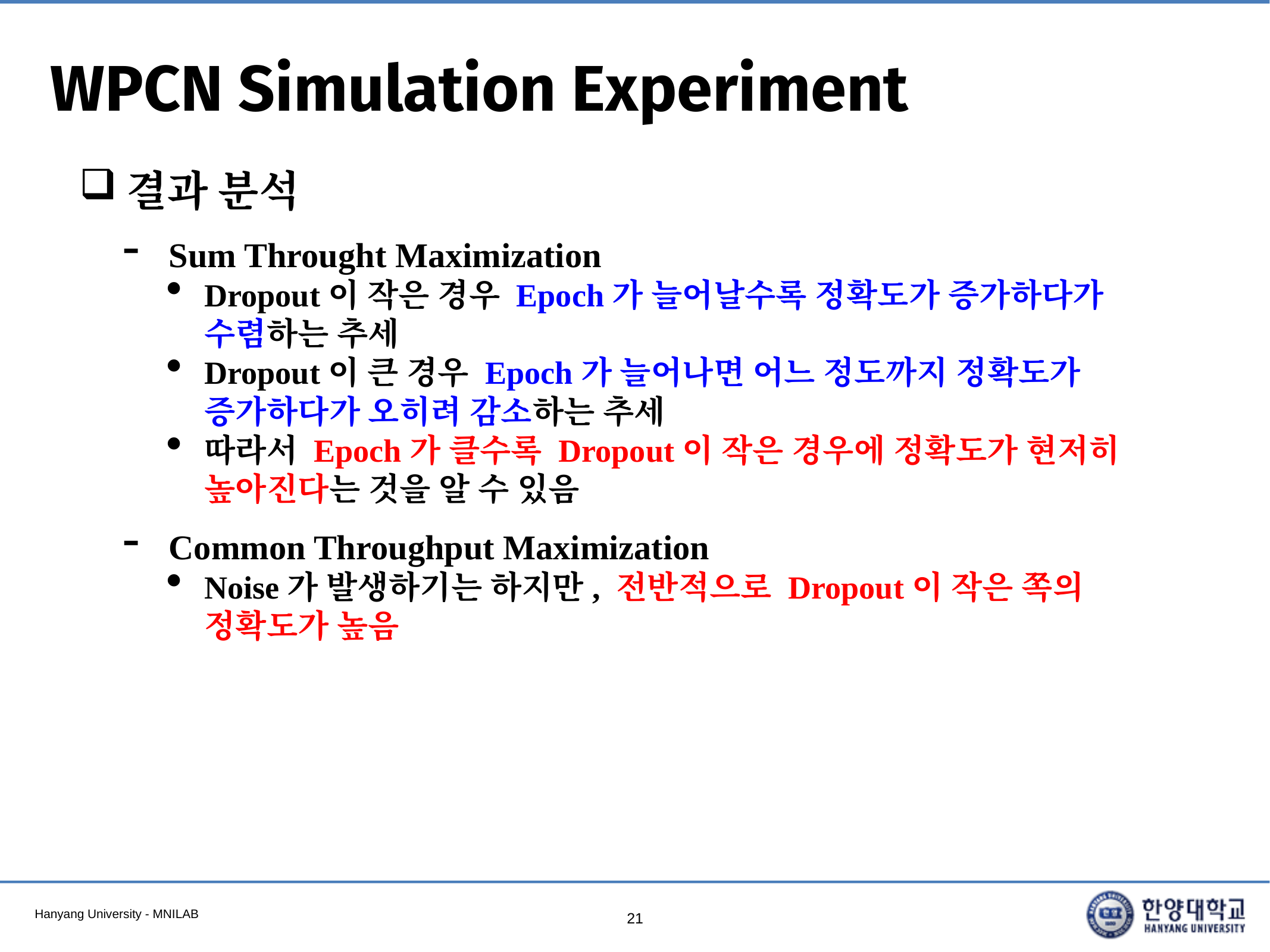

# WPCN Simulation Experiment
결과 분석
Sum Throught Maximization
Dropout이 작은 경우 Epoch가 늘어날수록 정확도가 증가하다가 수렴하는 추세
Dropout이 큰 경우 Epoch가 늘어나면 어느 정도까지 정확도가 증가하다가 오히려 감소하는 추세
따라서 Epoch가 클수록 Dropout이 작은 경우에 정확도가 현저히 높아진다는 것을 알 수 있음
Common Throughput Maximization
Noise가 발생하기는 하지만, 전반적으로 Dropout이 작은 쪽의 정확도가 높음
21